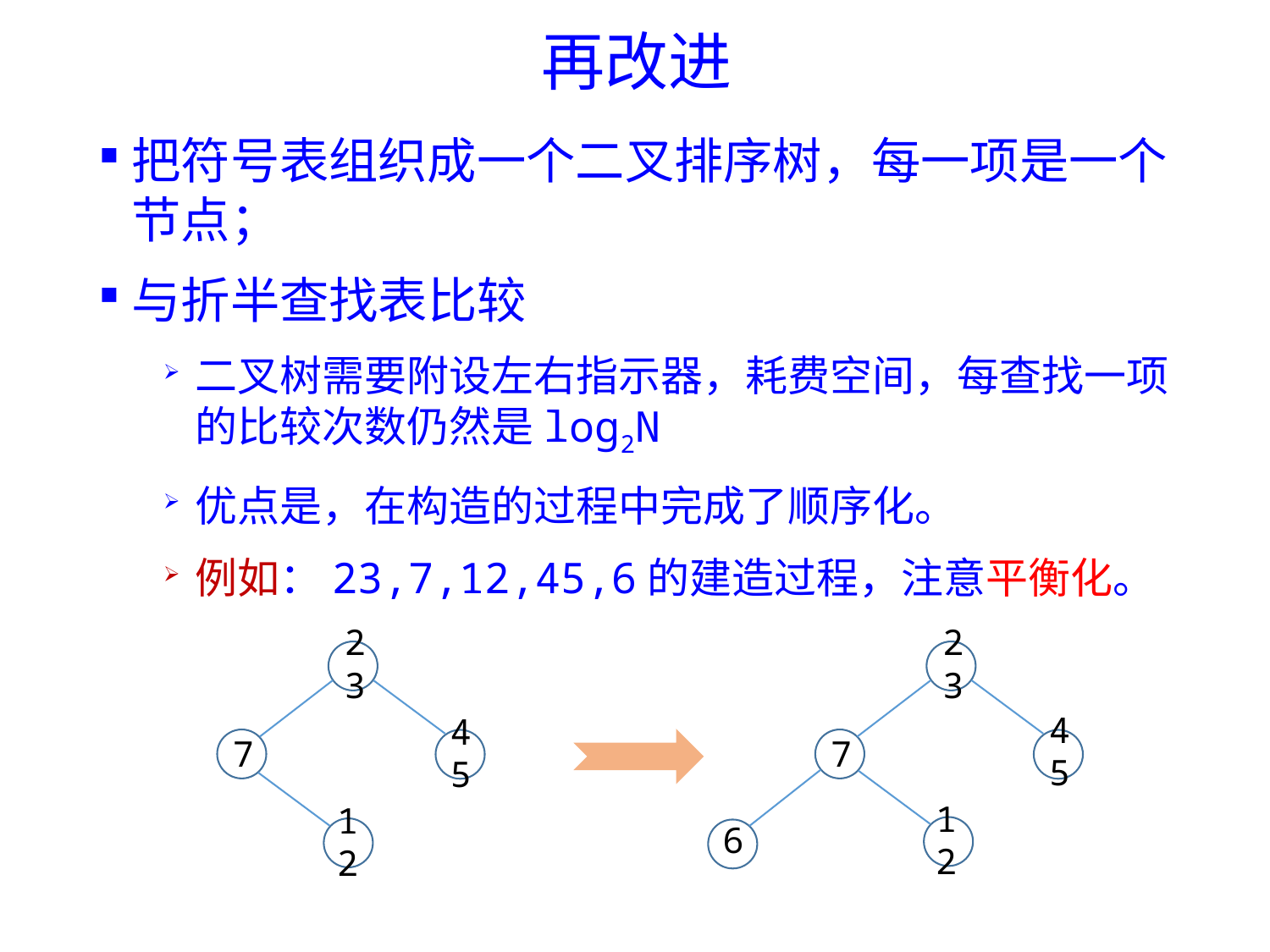

# 再改进
把符号表组织成一个二叉排序树，每一项是一个节点；
与折半查找表比较
二叉树需要附设左右指示器，耗费空间，每查找一项的比较次数仍然是log2N
优点是，在构造的过程中完成了顺序化。
例如：23,7,12,45,6的建造过程，注意平衡化。

23

7

45

12

23
45

7

12
6